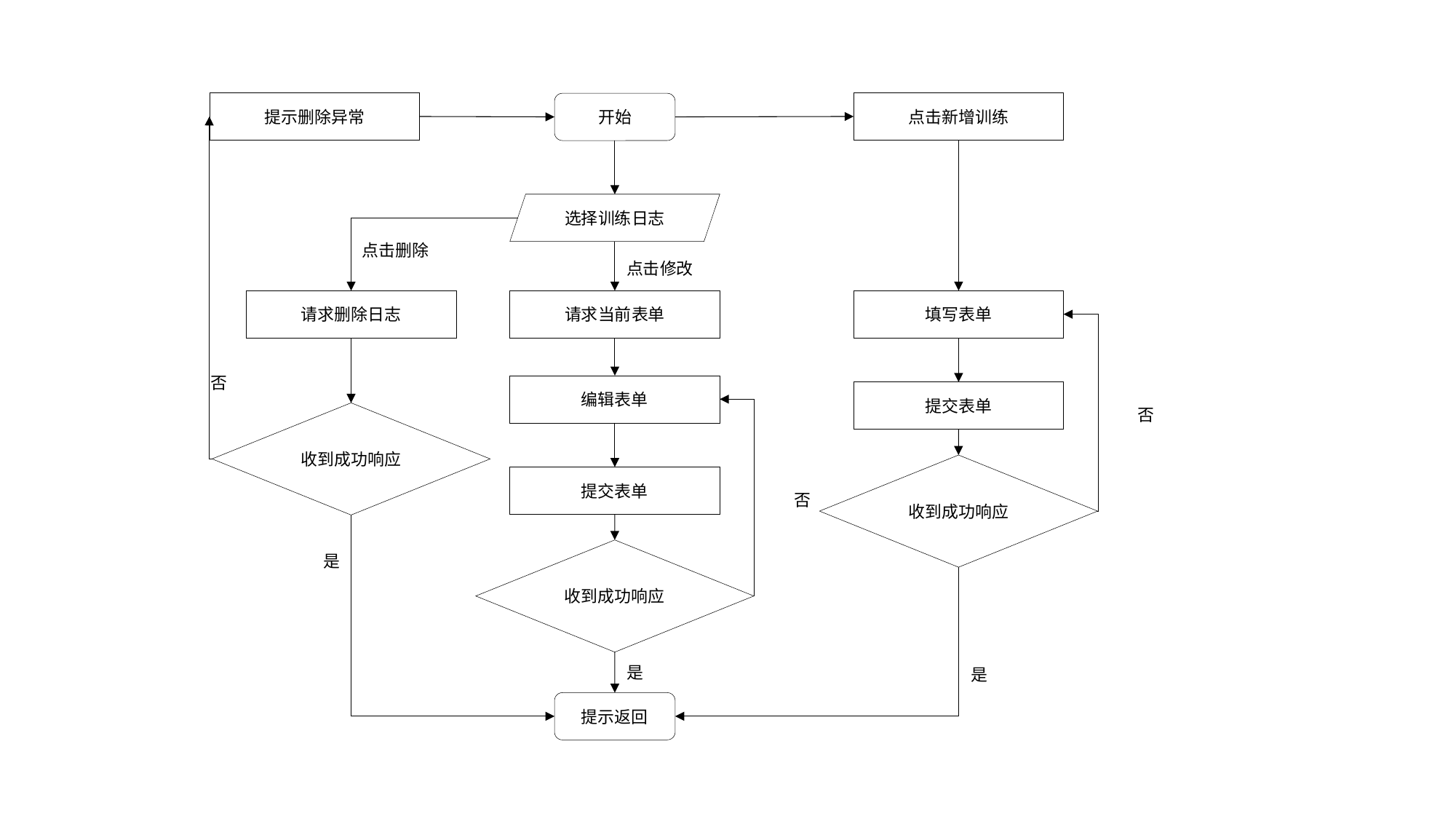

提示删除异常
点击新增训练
开始
选择训练日志
点击删除
点击修改
请求删除日志
请求当前表单
填写表单
否
编辑表单
提交表单
否
收到成功响应
收到成功响应
提交表单
否
收到成功响应
是
是
是
提示返回